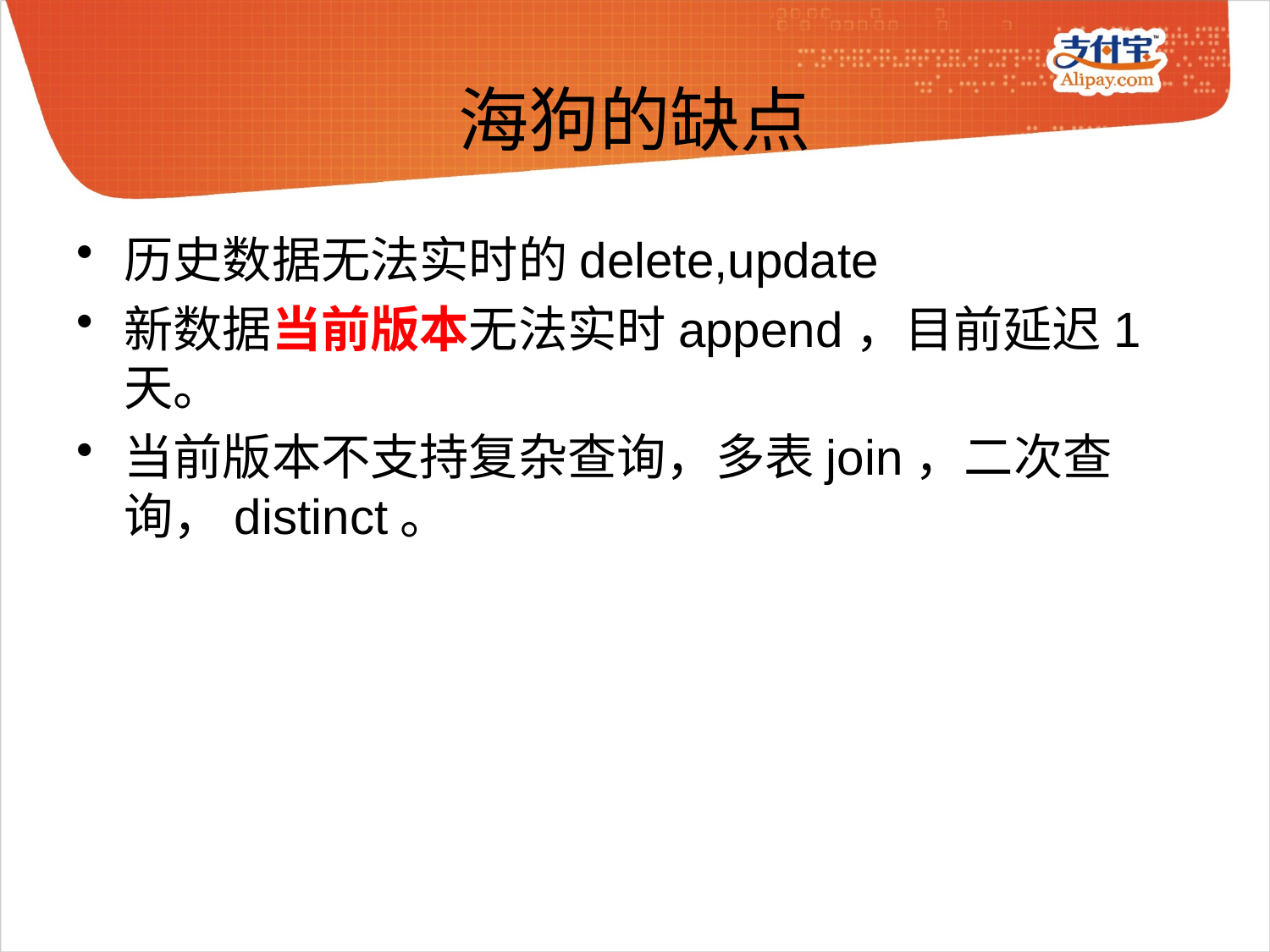

# 海狗的缺点
历史数据无法实时的delete,update
新数据当前版本无法实时append，目前延迟1天。
当前版本不支持复杂查询，多表join，二次查询，distinct。